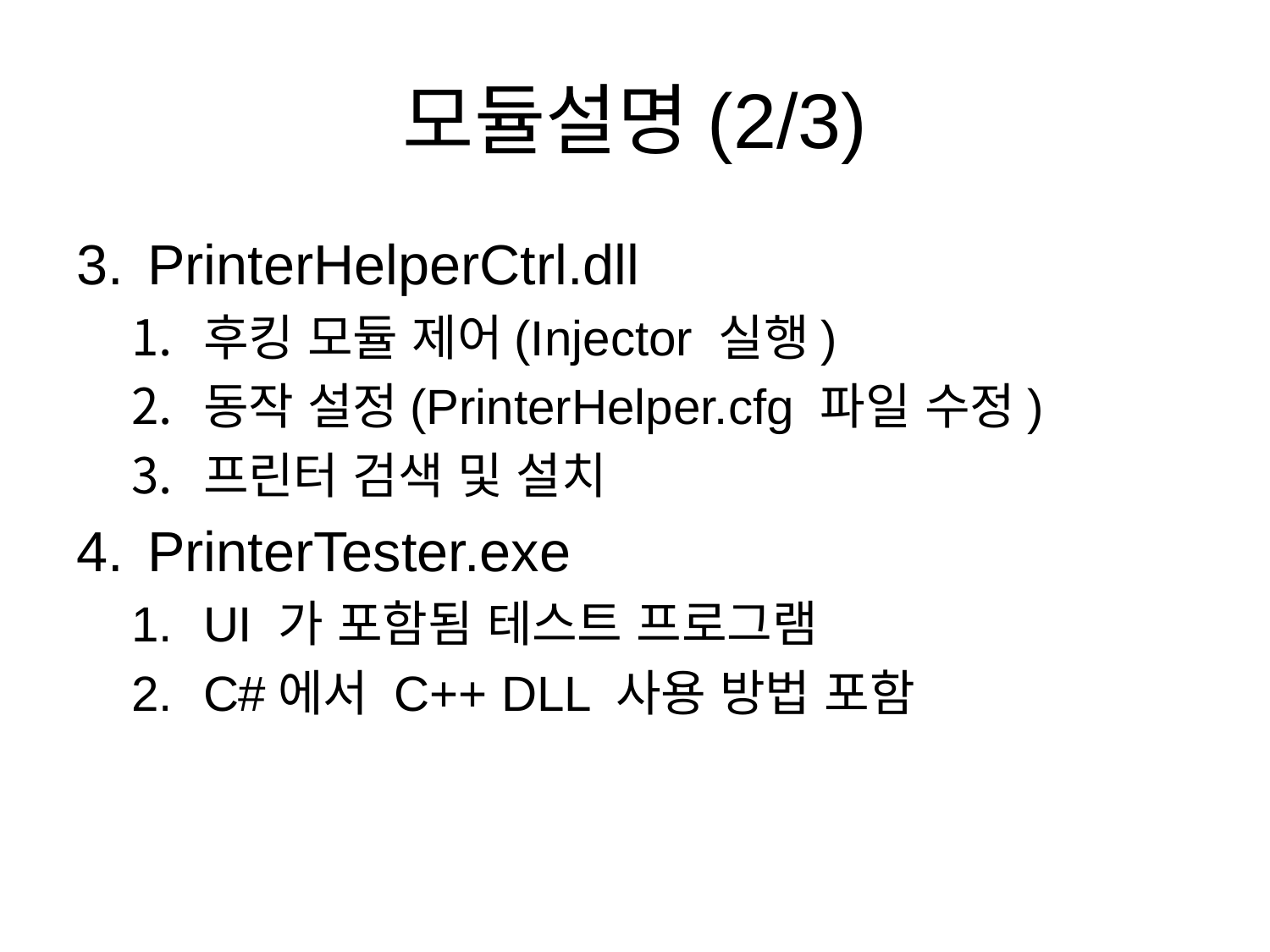

# 모듈설명(2/3)
PrinterHelperCtrl.dll
후킹 모듈 제어(Injector 실행)
동작 설정(PrinterHelper.cfg 파일 수정)
프린터 검색 및 설치
PrinterTester.exe
UI 가 포함됨 테스트 프로그램
C#에서 C++ DLL 사용 방법 포함